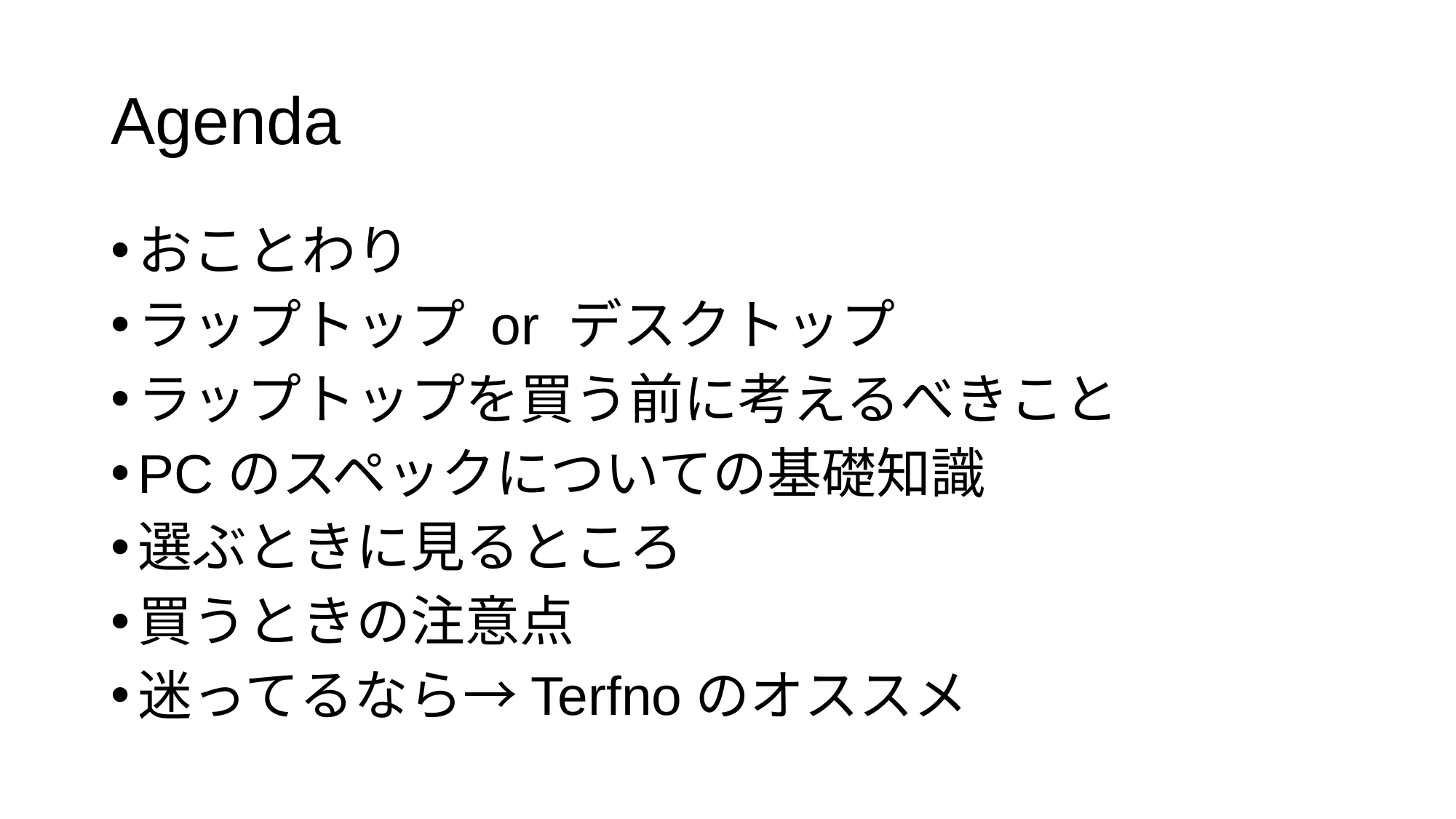

# Agenda
おことわり
ラップトップ or デスクトップ
ラップトップを買う前に考えるべきこと
PCのスペックについての基礎知識
選ぶときに見るところ
買うときの注意点
迷ってるなら→Terfnoのオススメ